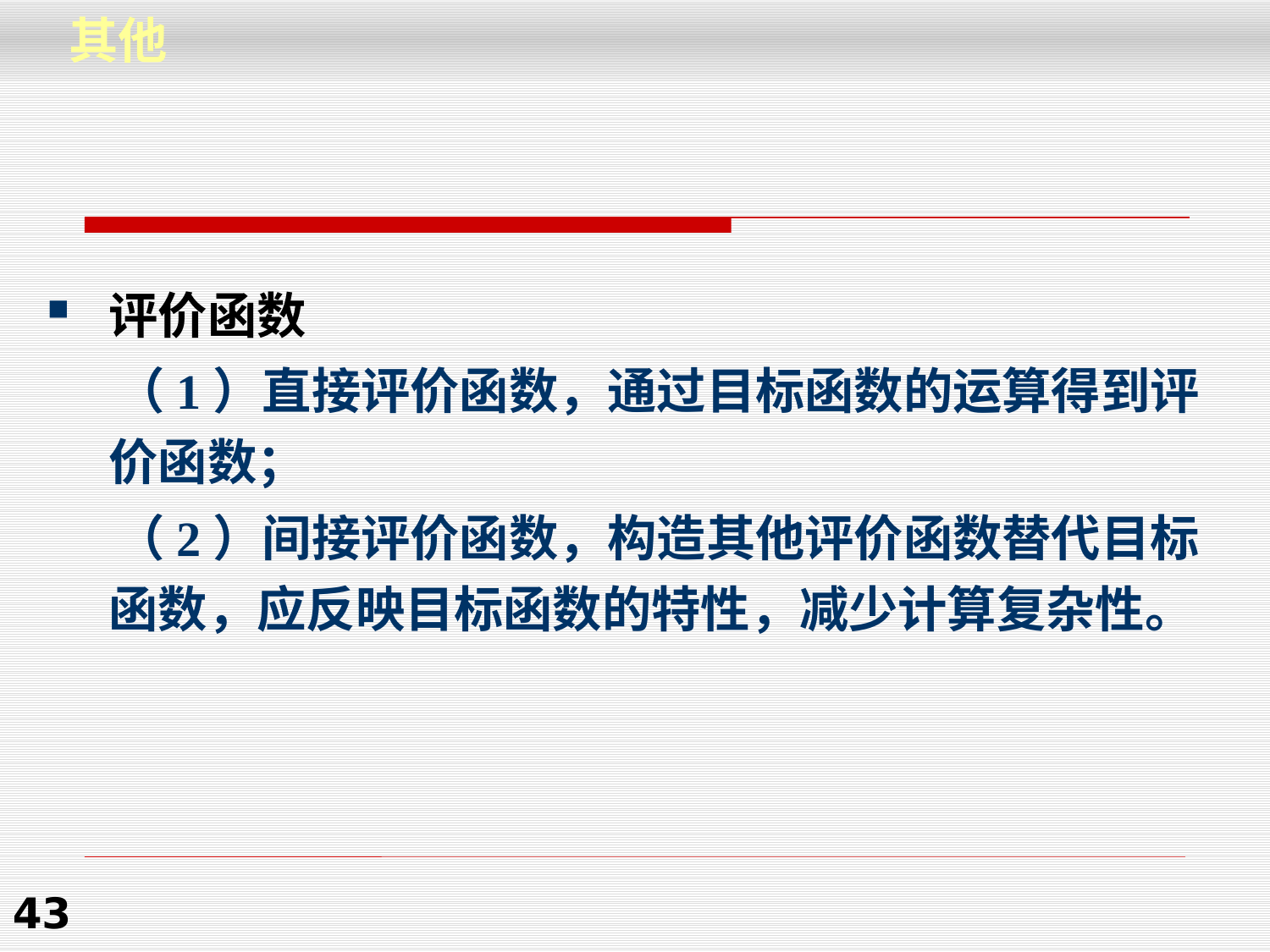

其他

评价函数
     （1）直接评价函数，通过目标函数的运算得到评价函数；
     （2）间接评价函数，构造其他评价函数替代目标函数，应反映目标函数的特性，减少计算复杂性。